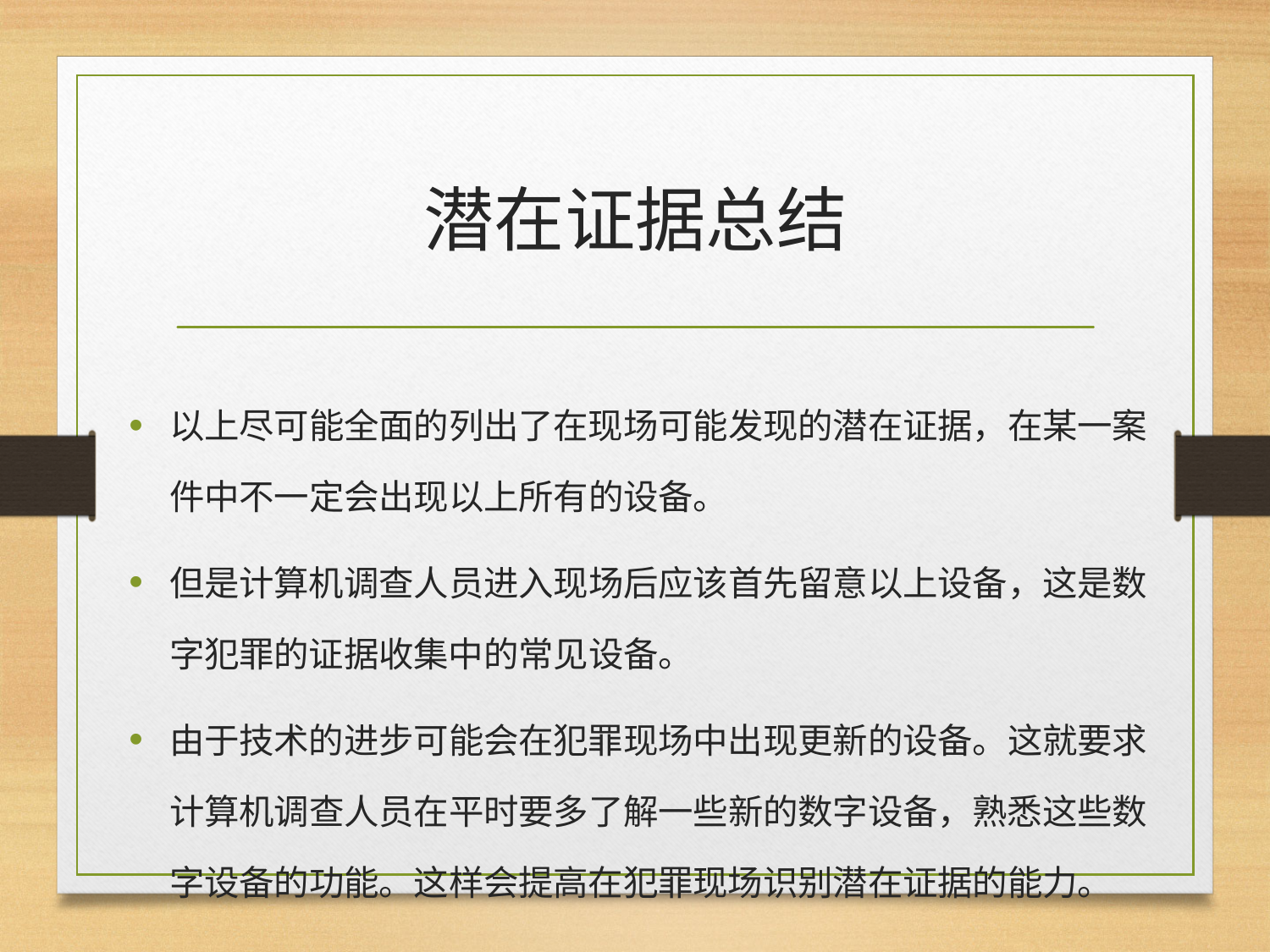

# 潜在证据总结
以上尽可能全面的列出了在现场可能发现的潜在证据，在某一案件中不一定会出现以上所有的设备。
但是计算机调查人员进入现场后应该首先留意以上设备，这是数字犯罪的证据收集中的常见设备。
由于技术的进步可能会在犯罪现场中出现更新的设备。这就要求计算机调查人员在平时要多了解一些新的数字设备，熟悉这些数字设备的功能。这样会提高在犯罪现场识别潜在证据的能力。